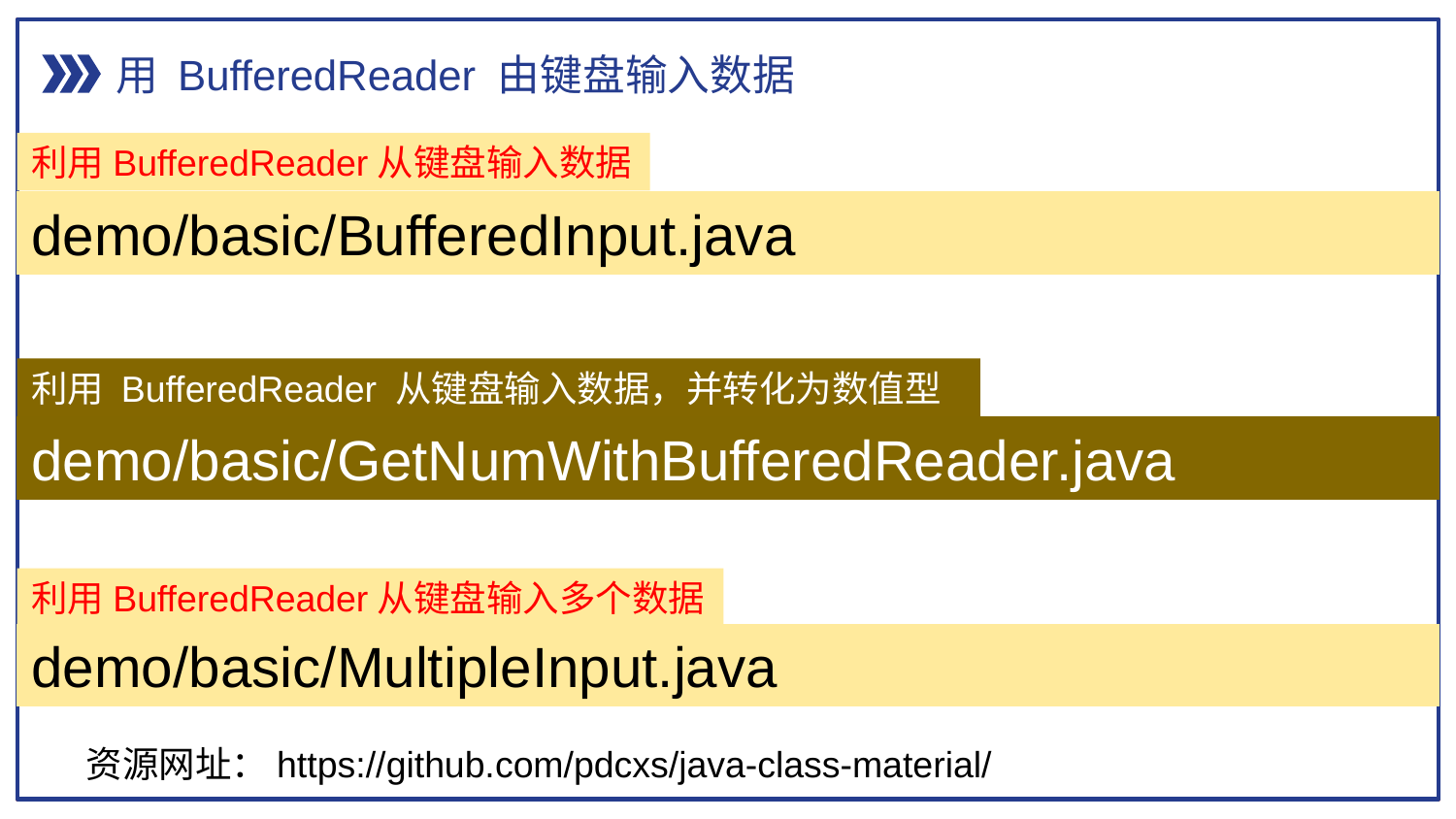

用 BufferedReader 由键盘输入数据

利用BufferedReader从键盘输入数据
demo/basic/BufferedInput.java
利用 BufferedReader 从键盘输入数据，并转化为数值型
demo/basic/GetNumWithBufferedReader.java
利用BufferedReader从键盘输入多个数据
demo/basic/MultipleInput.java
资源网址：https://github.com/pdcxs/java-class-material/